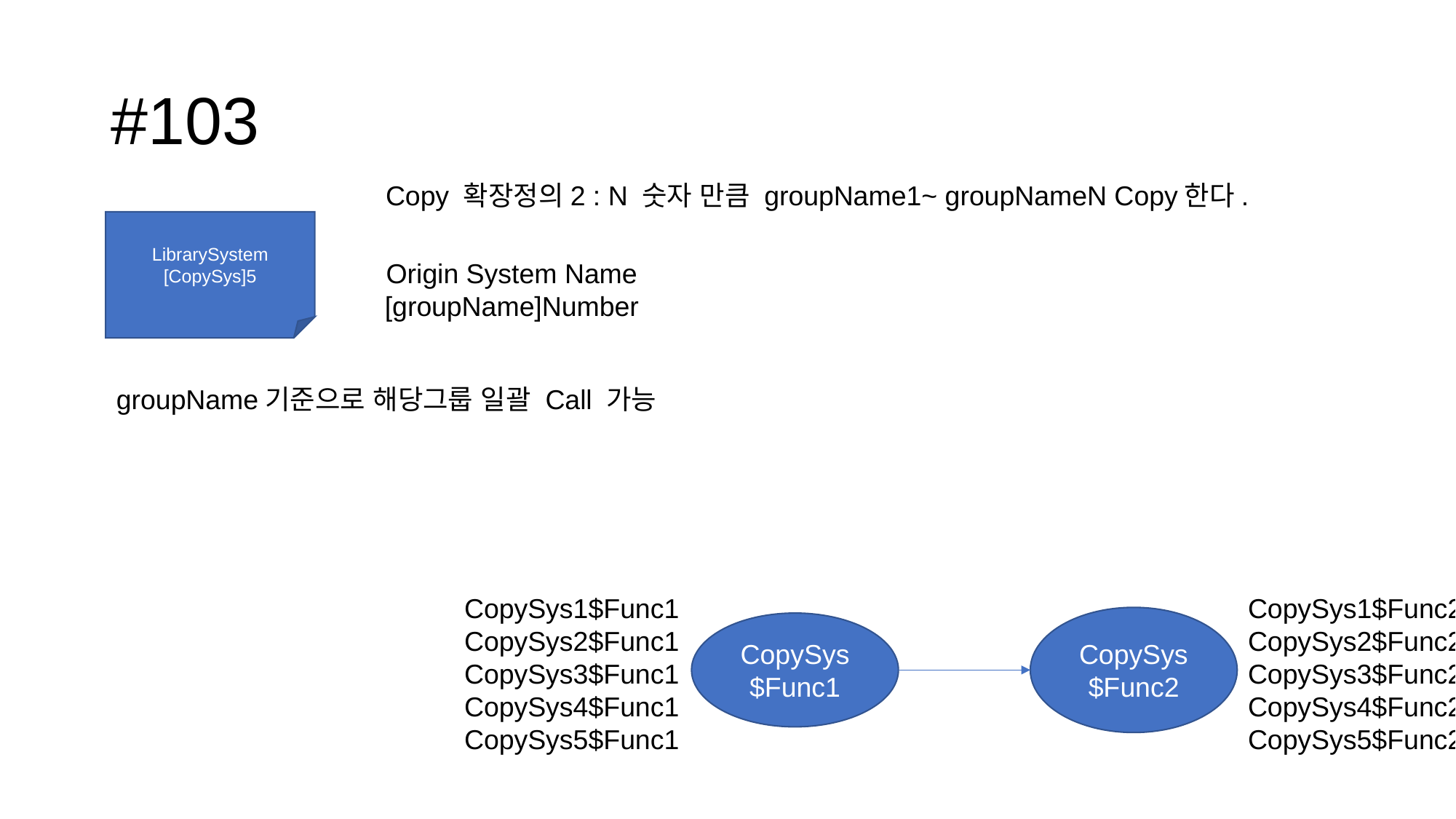

# #103
Copy 확장정의2 : N 숫자 만큼 groupName1~ groupNameN Copy한다.
LibrarySystem
[CopySys]5
Origin System Name
[groupName]Number
groupName기준으로 해당그룹 일괄 Call 가능
CopySys1$Func1
CopySys2$Func1
CopySys3$Func1
CopySys4$Func1
CopySys5$Func1

CopySys1$Func2
CopySys2$Func2
CopySys3$Func2
CopySys4$Func2
CopySys5$Func2

CopySys
$Func2
CopySys
$Func1